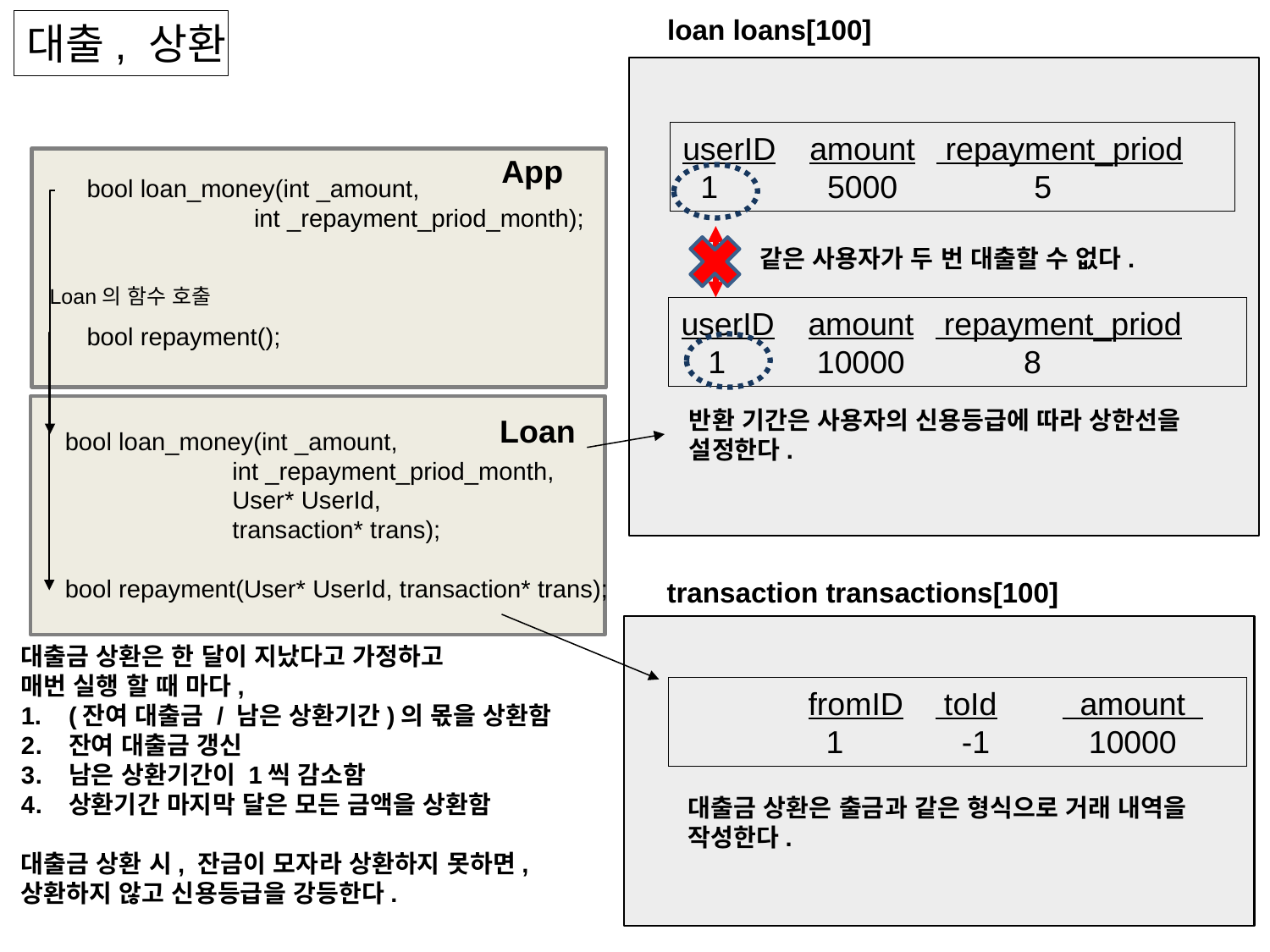

loan loans[100]

대출, 상환

userID	amount	 repayment_priod
  1	  5000	           5
App

bool loan_money(int _amount,
                        int _repayment_priod_month);

bool repayment();

같은 사용자가 두 번 대출할 수 없다.
Loan의 함수 호출
userID	amount	 repayment_priod
   1	 10000	          8

반환 기간은 사용자의 신용등급에 따라 상한선을
설정한다.
Loan

bool loan_money(int _amount,
                        int _repayment_priod_month,
                        User* UserId,
                        transaction* trans);

bool repayment(User* UserId, transaction* trans);

transaction transactions[100]

대출금 상환은 한 달이 지났다고 가정하고
매번 실행 할 때 마다,
(잔여 대출금 / 남은 상환기간)의 몫을 상환함
잔여 대출금 갱신
남은 상환기간이 1씩 감소함
상환기간 마지막 달은 모든 금액을 상환함

대출금 상환 시, 잔금이 모자라 상환하지 못하면,
상환하지 않고 신용등급을 강등한다.
	fromID	 toId	  amount
	  1	   -1	   10000
대출금 상환은 출금과 같은 형식으로 거래 내역을
작성한다.